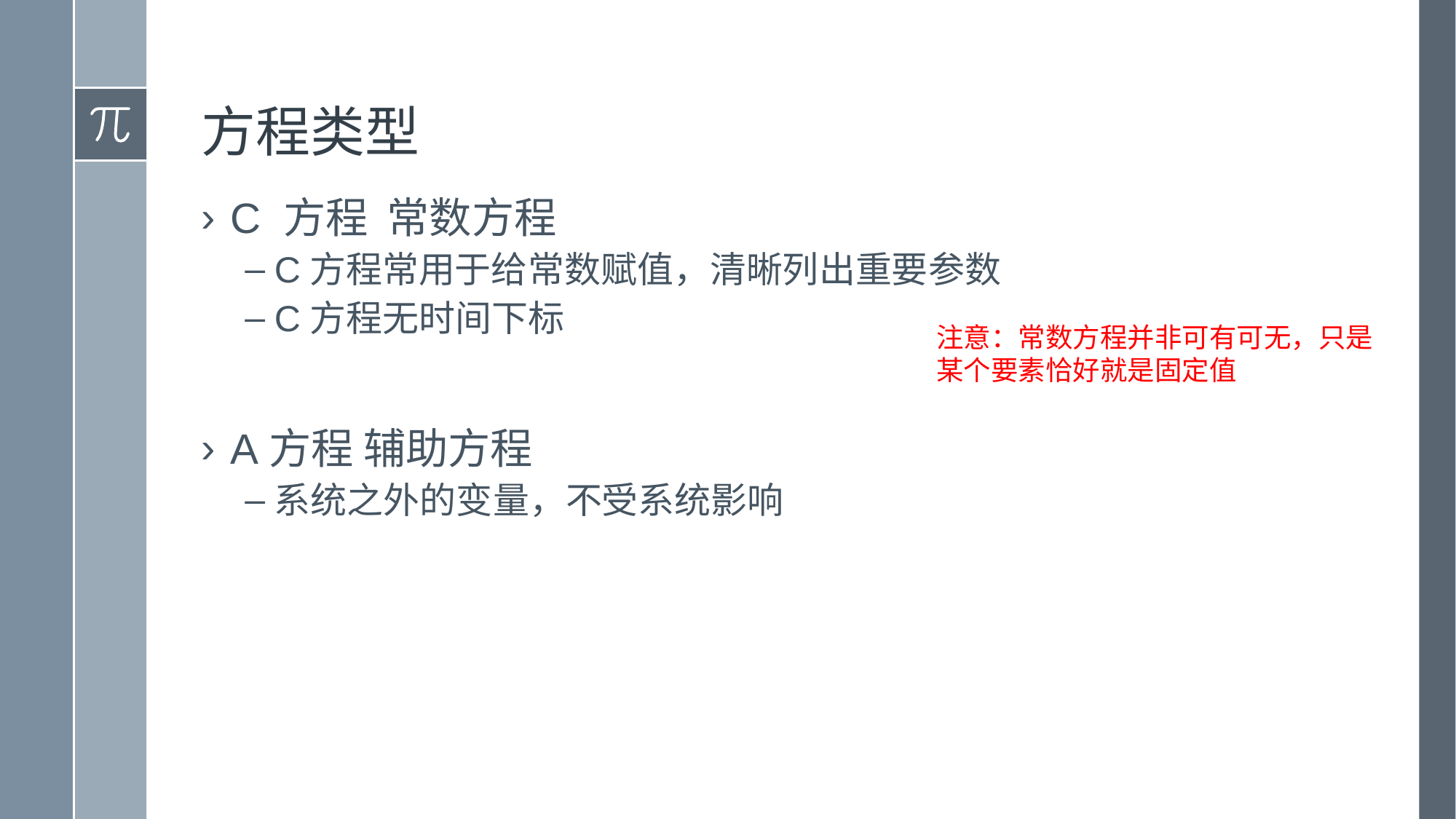

# 方程类型
C 方程  常数方程
C方程常用于给常数赋值，清晰列出重要参数
C方程无时间下标

A方程 辅助方程
系统之外的变量，不受系统影响

注意：常数方程并非可有可无，只是某个要素恰好就是固定值